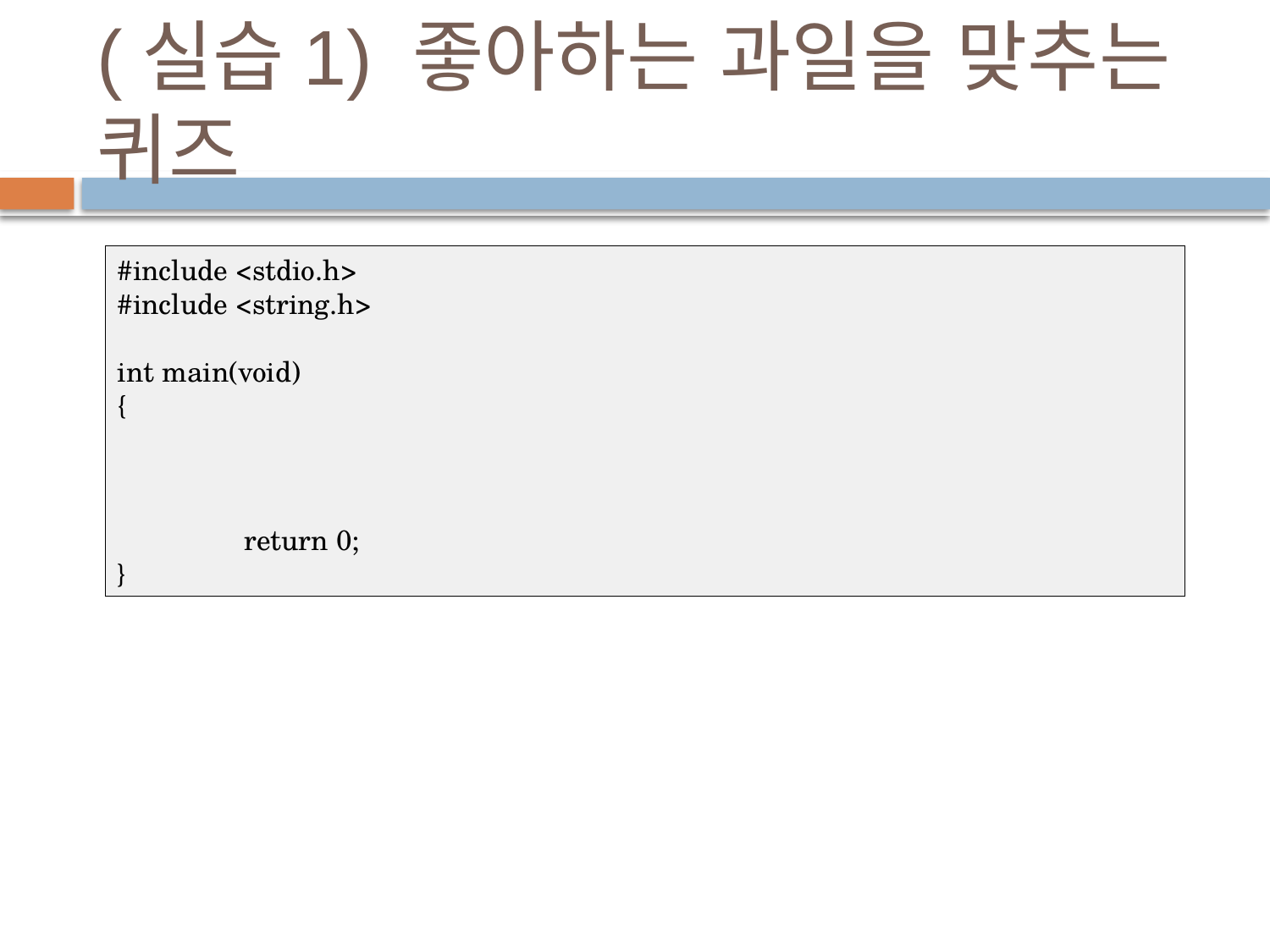

# (실습1) 좋아하는 과일을 맞추는 퀴즈
#include <stdio.h>
#include <string.h>

int main(void)
{

	return 0;
}